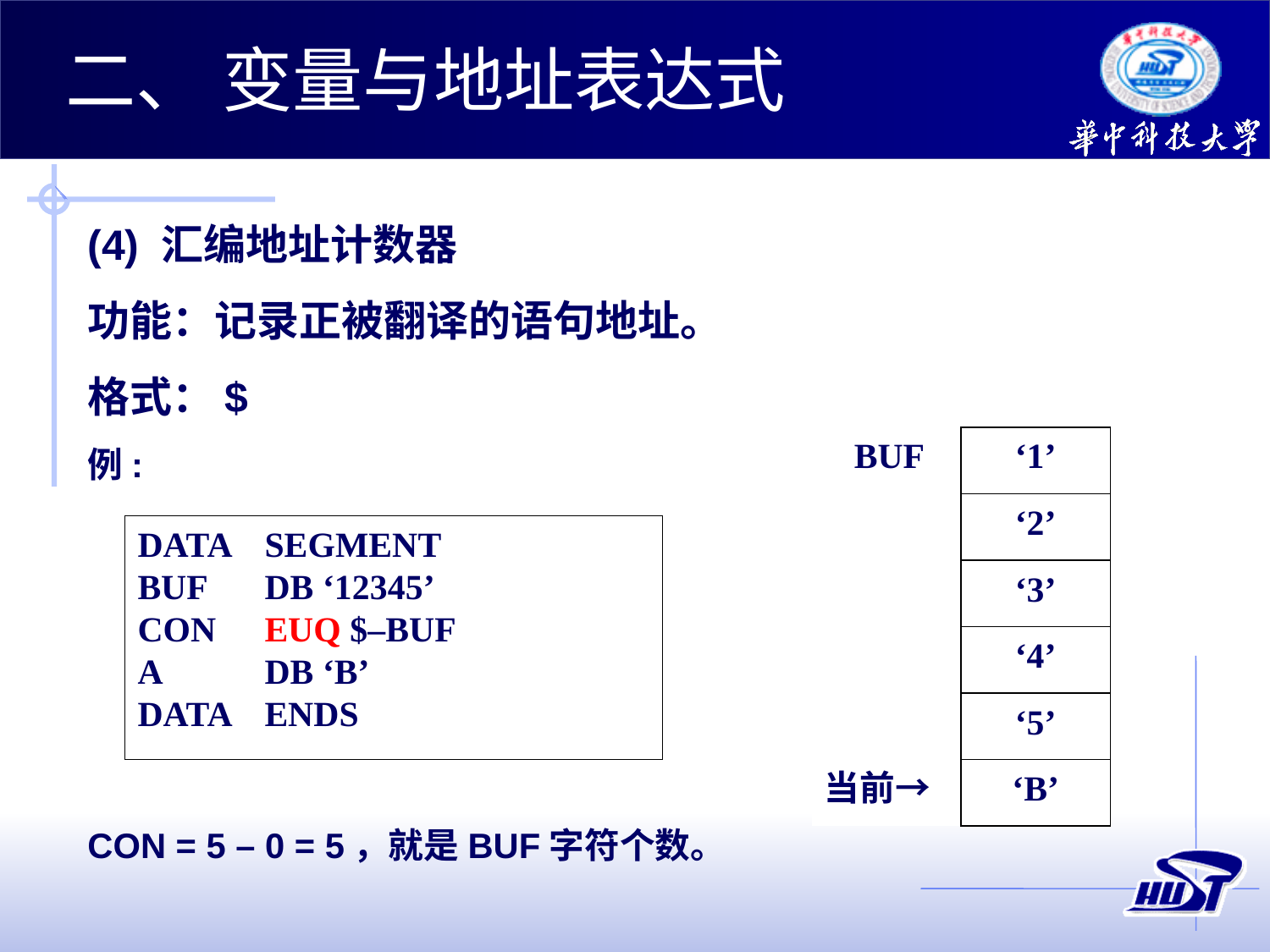

二、 变量与地址表达式
(4) 汇编地址计数器
功能：记录正被翻译的语句地址。
格式：$
例:

CON = 5 – 0 = 5，就是BUF字符个数。
BUF

‘1’

‘2’

DATA	SEGMENT
BUF	DB ‘12345’
CON	EUQ $–BUF
A	DB ‘B’
DATA	ENDS

‘3’

‘4’

‘5’

当前→

‘B’